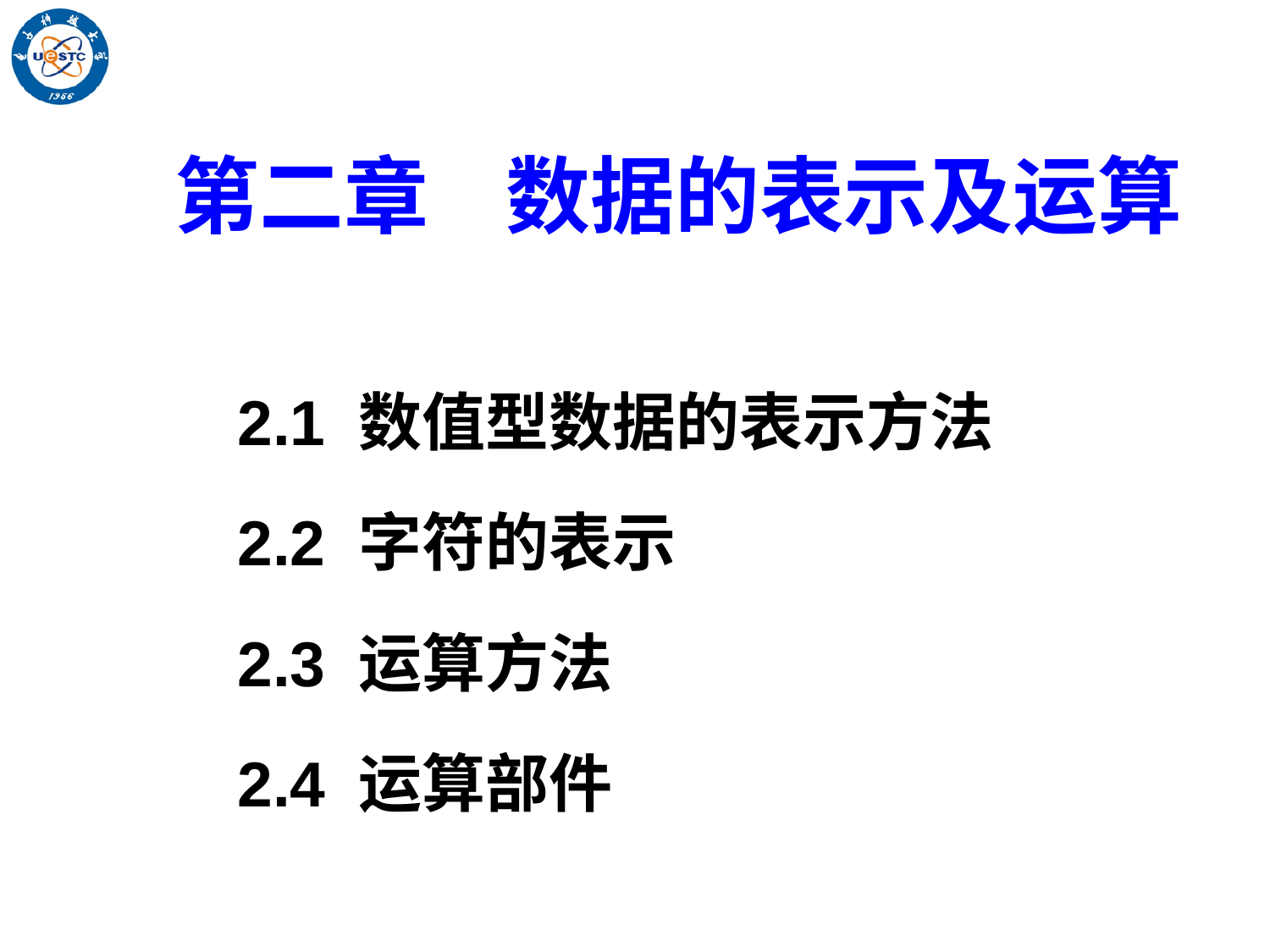

第二章    数据的表示及运算
2.1 数值型数据的表示方法
2.2 字符的表示
2.3 运算方法
2.4 运算部件